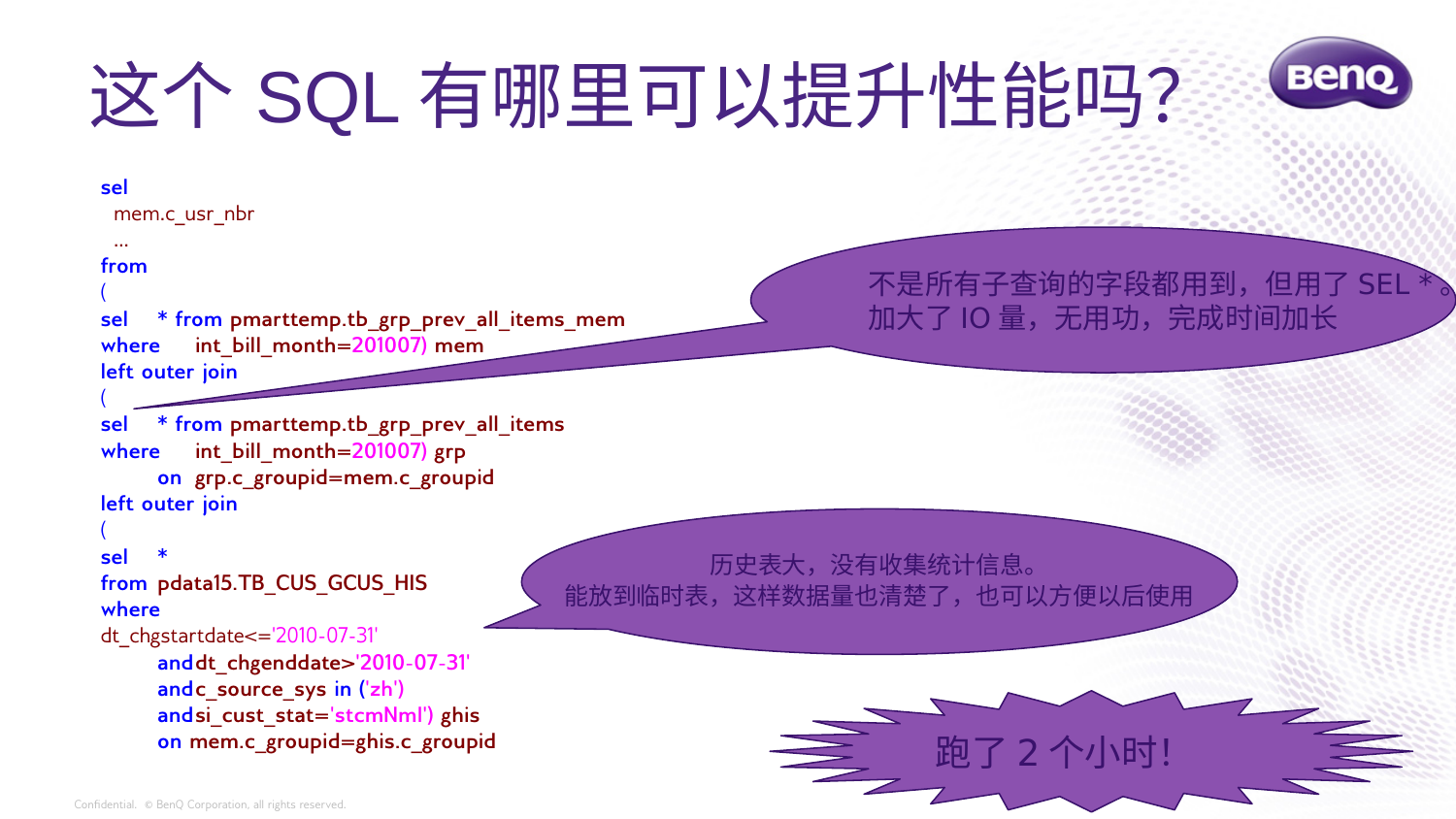

这个SQL有哪里可以提升性能吗？

sel
  mem.c_usr_nbr
  ...
from
(
sel	* from pmarttemp.tb_grp_prev_all_items_mem
where	int_bill_month=201007) mem
left outer join
(
sel	* from pmarttemp.tb_grp_prev_all_items
where	int_bill_month=201007) grp
	on	grp.c_groupid=mem.c_groupid
left outer join
(
sel	*
from	pdata15.TB_CUS_GCUS_HIS
where
dt_chgstartdate<='2010-07-31'
	and	dt_chgenddate>'2010-07-31'
	and	c_source_sys in ('zh')
	and	si_cust_stat='stcmNml') ghis
	on mem.c_groupid=ghis.c_groupid

不是所有子查询的字段都用到，但用了SEL *。
加大了IO量，无用功，完成时间加长
历史表大，没有收集统计信息。
能放到临时表，这样数据量也清楚了，也可以方便以后使用
跑了2个小时！